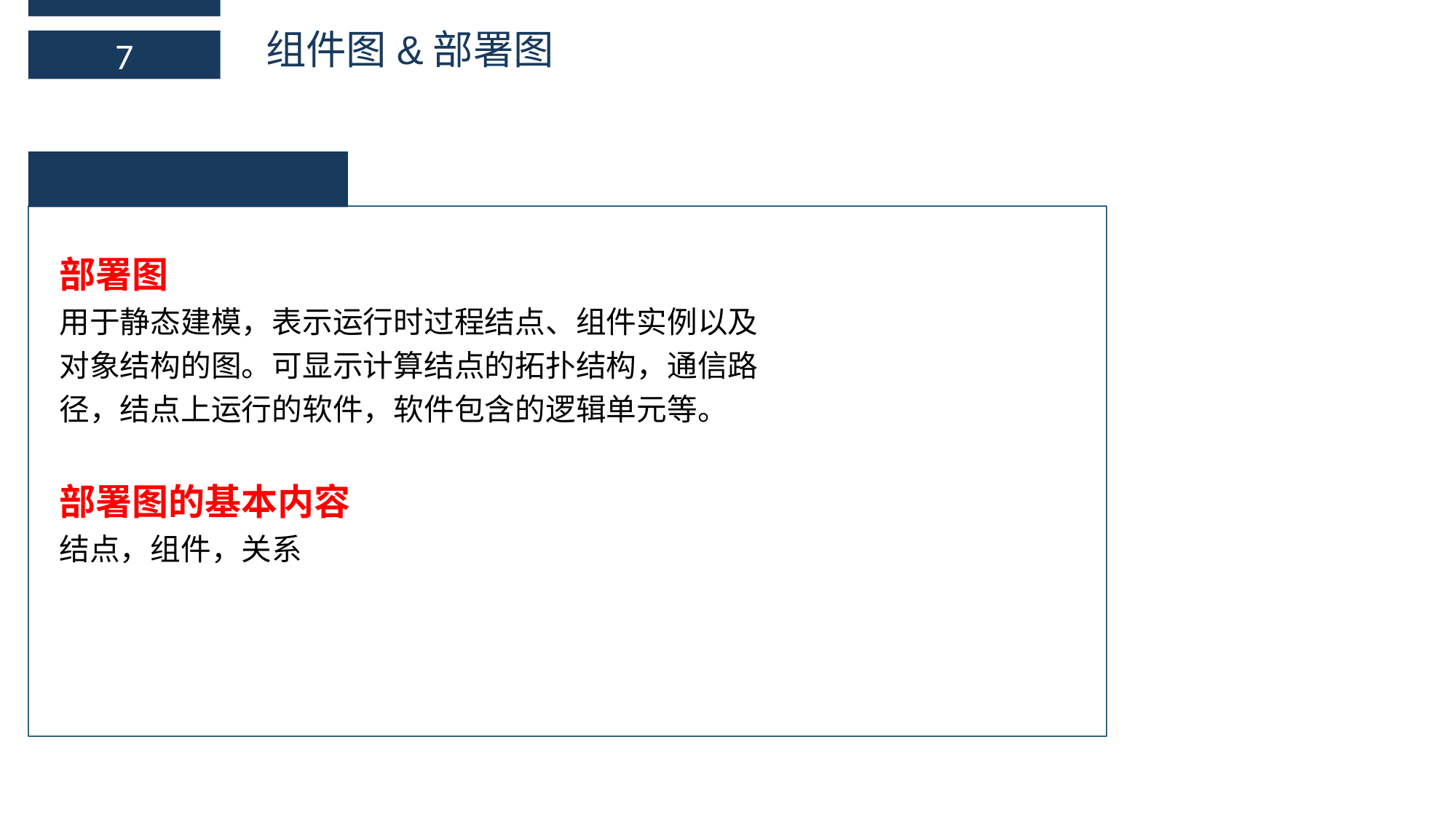

组件图&部署图
7

部署图
用于静态建模，表示运行时过程结点、组件实例以及对象结构的图。可显示计算结点的拓扑结构，通信路径，结点上运行的软件，软件包含的逻辑单元等。

部署图的基本内容
结点，组件，关系